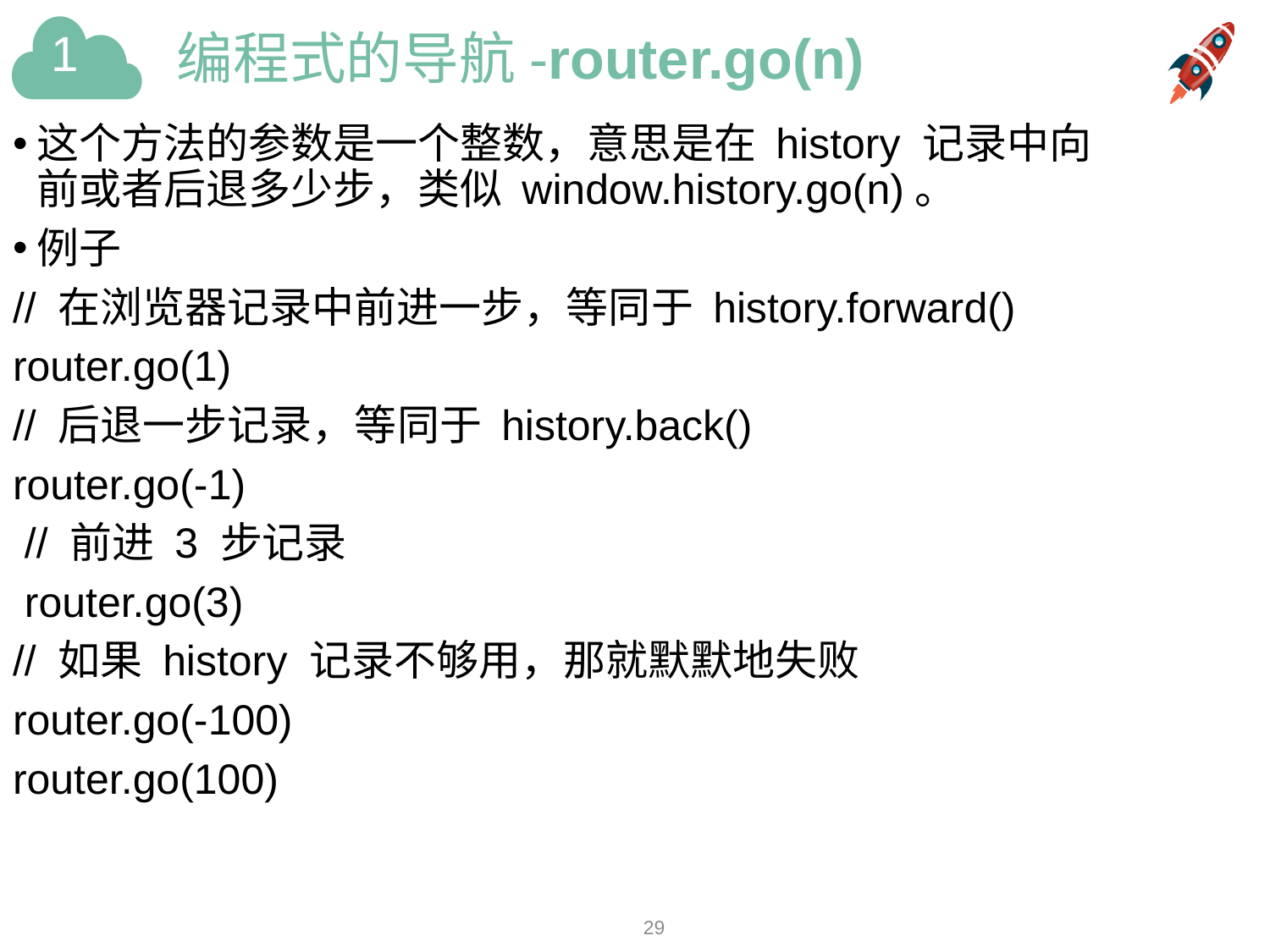

# 编程式的导航-router.go(n)
这个方法的参数是一个整数，意思是在 history 记录中向前或者后退多少步，类似 window.history.go(n)。
例子
// 在浏览器记录中前进一步，等同于 history.forward()
router.go(1)
// 后退一步记录，等同于 history.back()
router.go(-1)
 // 前进 3 步记录
 router.go(3)
// 如果 history 记录不够用，那就默默地失败
router.go(-100)
router.go(100)
29